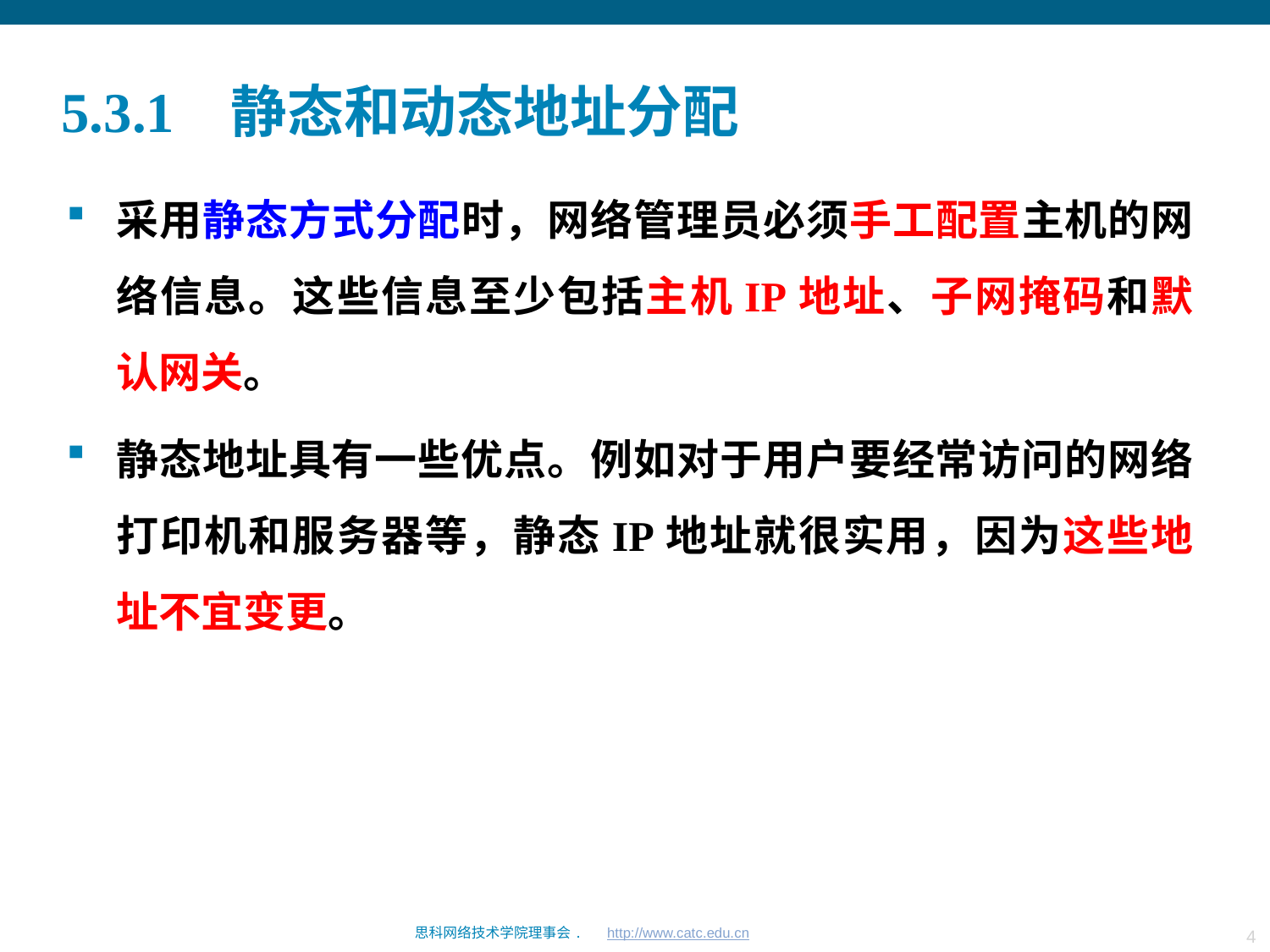

5.3.1   静态和动态地址分配
采用静态方式分配时，网络管理员必须手工配置主机的网络信息。这些信息至少包括主机IP地址、子网掩码和默认网关。
静态地址具有一些优点。例如对于用户要经常访问的网络打印机和服务器等，静态IP地址就很实用，因为这些地址不宜变更。